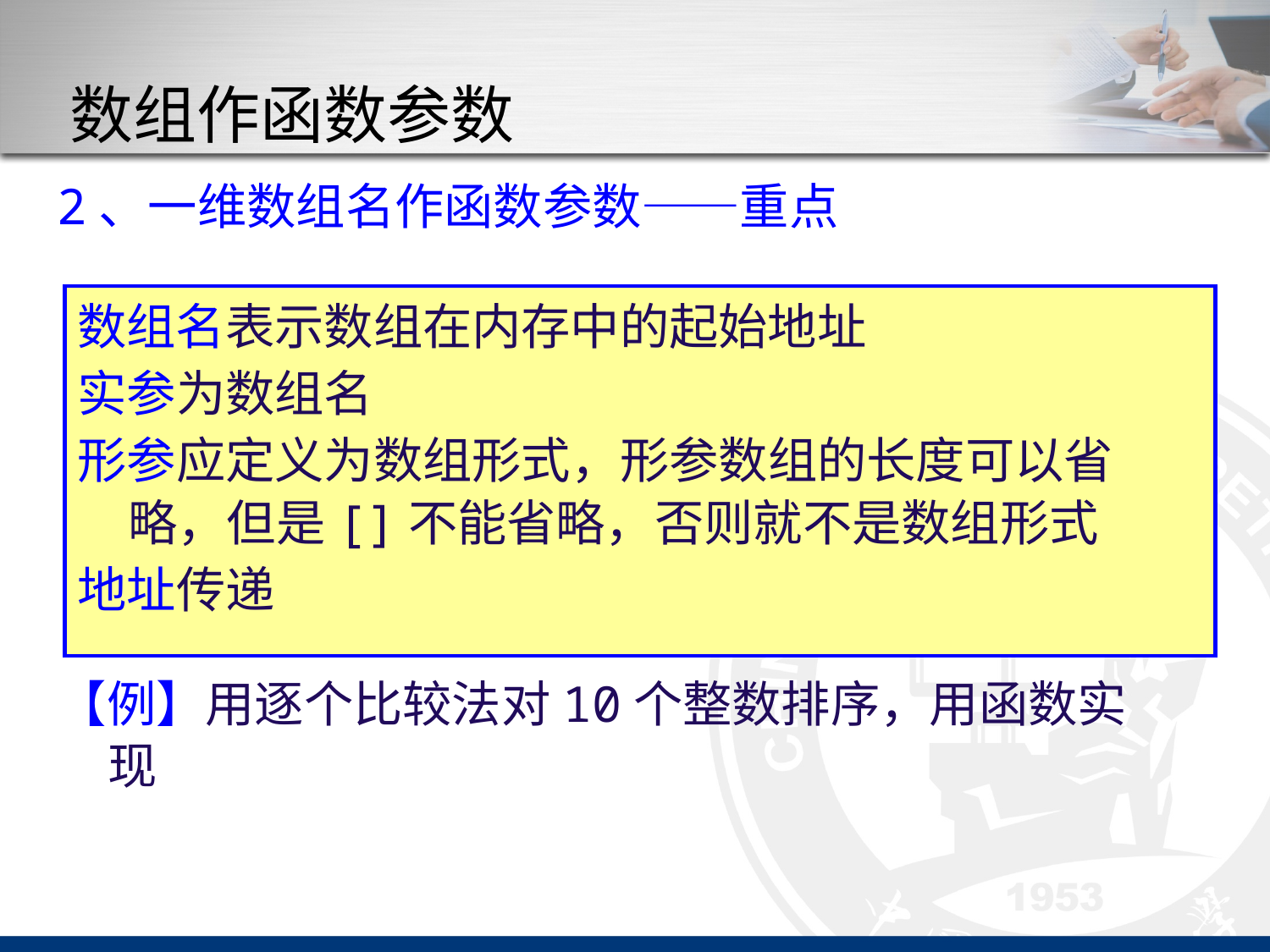

# 数组作函数参数
2、一维数组名作函数参数——重点

【例】用逐个比较法对10个整数排序，用函数实现
数组名表示数组在内存中的起始地址
实参为数组名
形参应定义为数组形式，形参数组的长度可以省略，但是[]不能省略，否则就不是数组形式
地址传递